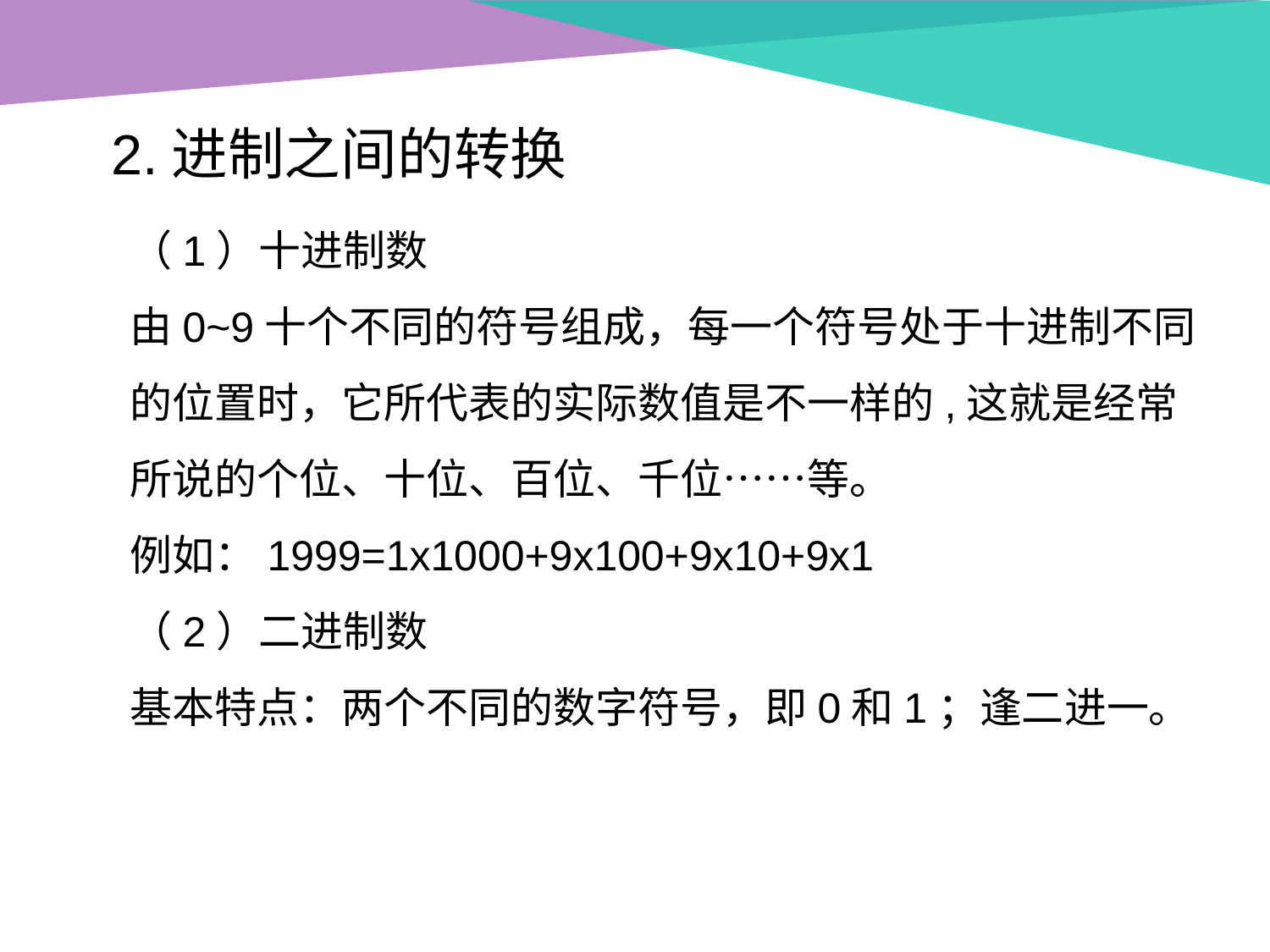

2.进制之间的转换
（1）十进制数
由0~9十个不同的符号组成，每一个符号处于十进制不同的位置时，它所代表的实际数值是不一样的,这就是经常所说的个位、十位、百位、千位……等。
例如：1999=1x1000+9x100+9x10+9x1
（2）二进制数
基本特点：两个不同的数字符号，即0和1；逢二进一。